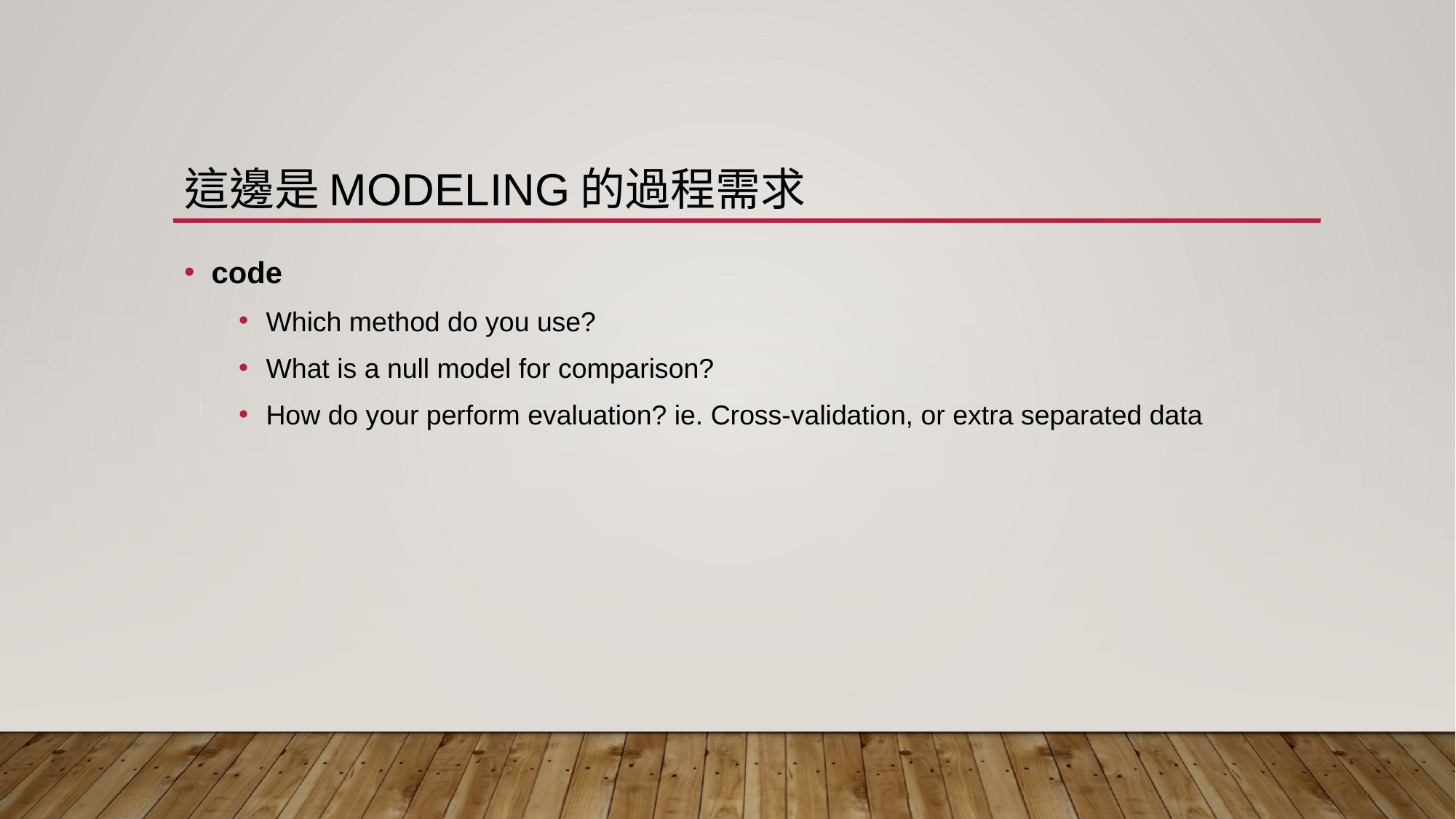

# 這邊是modeling的過程需求
code
Which method do you use?
What is a null model for comparison?
How do your perform evaluation? ie. Cross-validation, or extra separated data